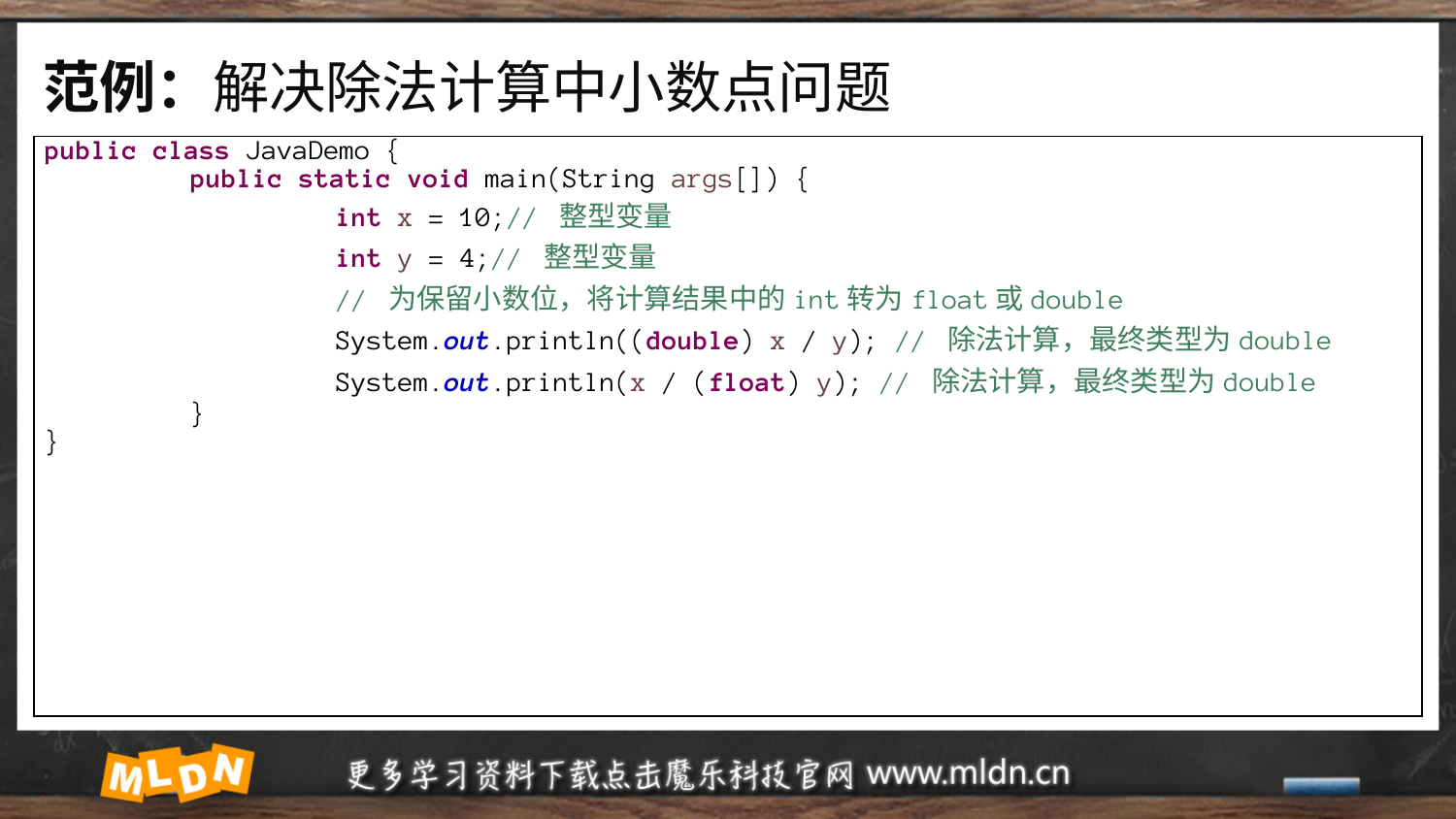

# 范例：解决除法计算中小数点问题
| public class JavaDemo { public static void main(String args[]) { int x = 10;// 整型变量 int y = 4;// 整型变量 // 为保留小数位，将计算结果中的int转为float或double System.out.println((double) x / y); // 除法计算，最终类型为double System.out.println(x / (float) y); // 除法计算，最终类型为double } } |
| --- |